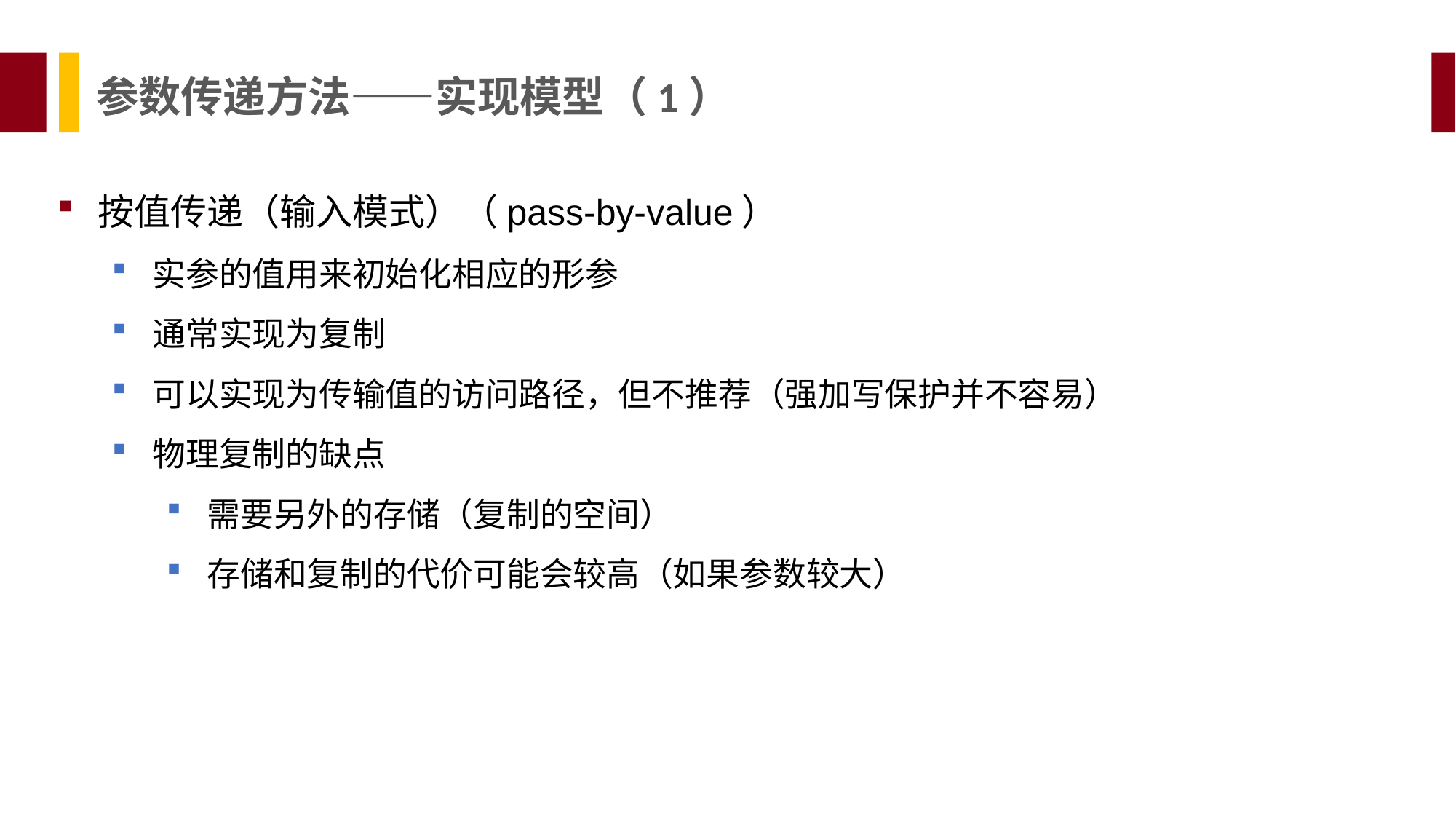

参数传递方法——实现模型（1）
按值传递（输入模式）（pass-by-value）
实参的值用来初始化相应的形参
通常实现为复制
可以实现为传输值的访问路径，但不推荐（强加写保护并不容易）
物理复制的缺点
需要另外的存储（复制的空间）
存储和复制的代价可能会较高（如果参数较大）